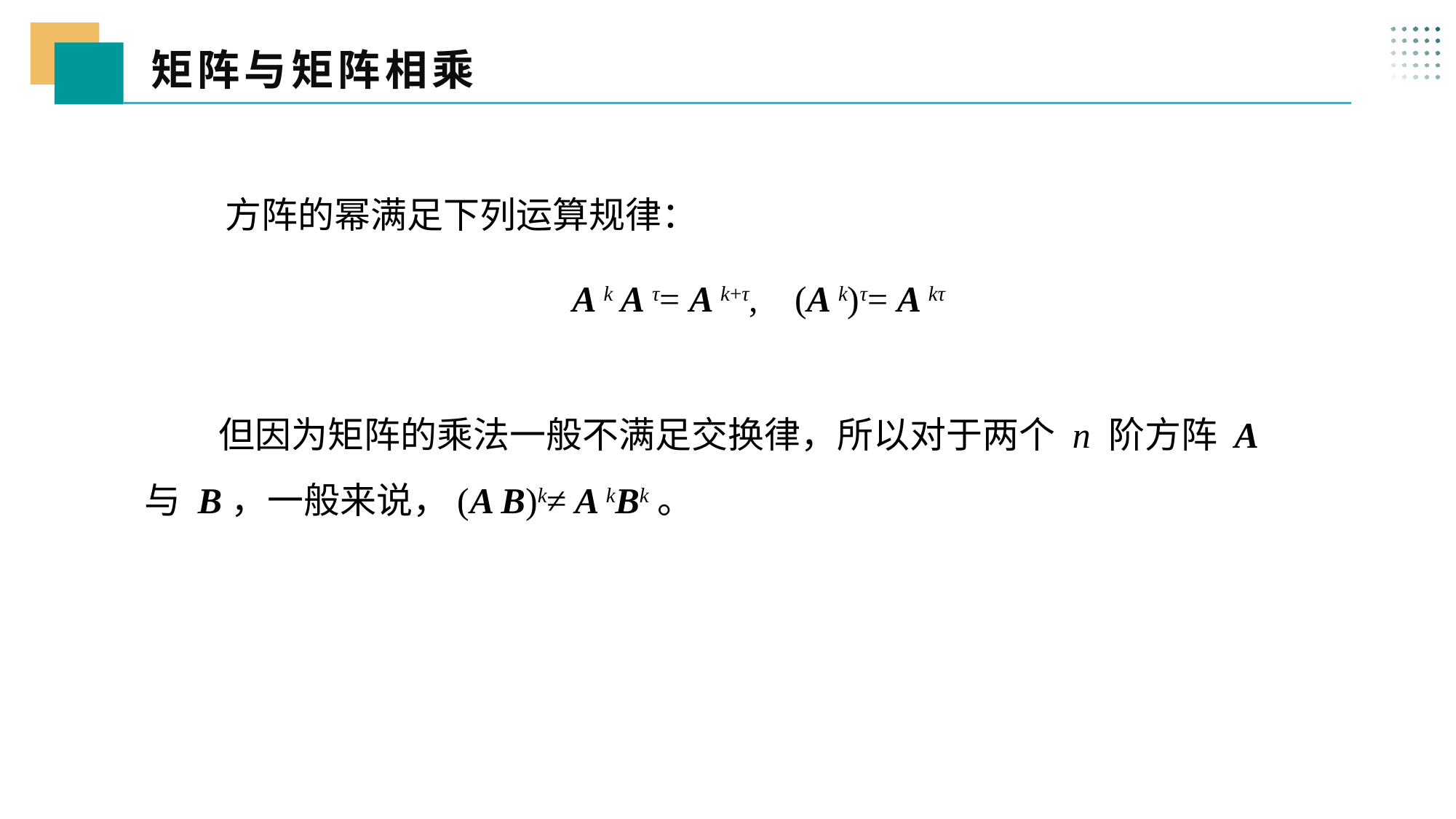

矩阵与矩阵相乘
 三、
        方阵的幂满足下列运算规律：
A k A τ= A k+τ,    (A k)τ= A kτ
        但因为矩阵的乘法一般不满足交换律，所以对于两个 n 阶方阵 A与 B，一般来说，(A B)k≠ A kBk。